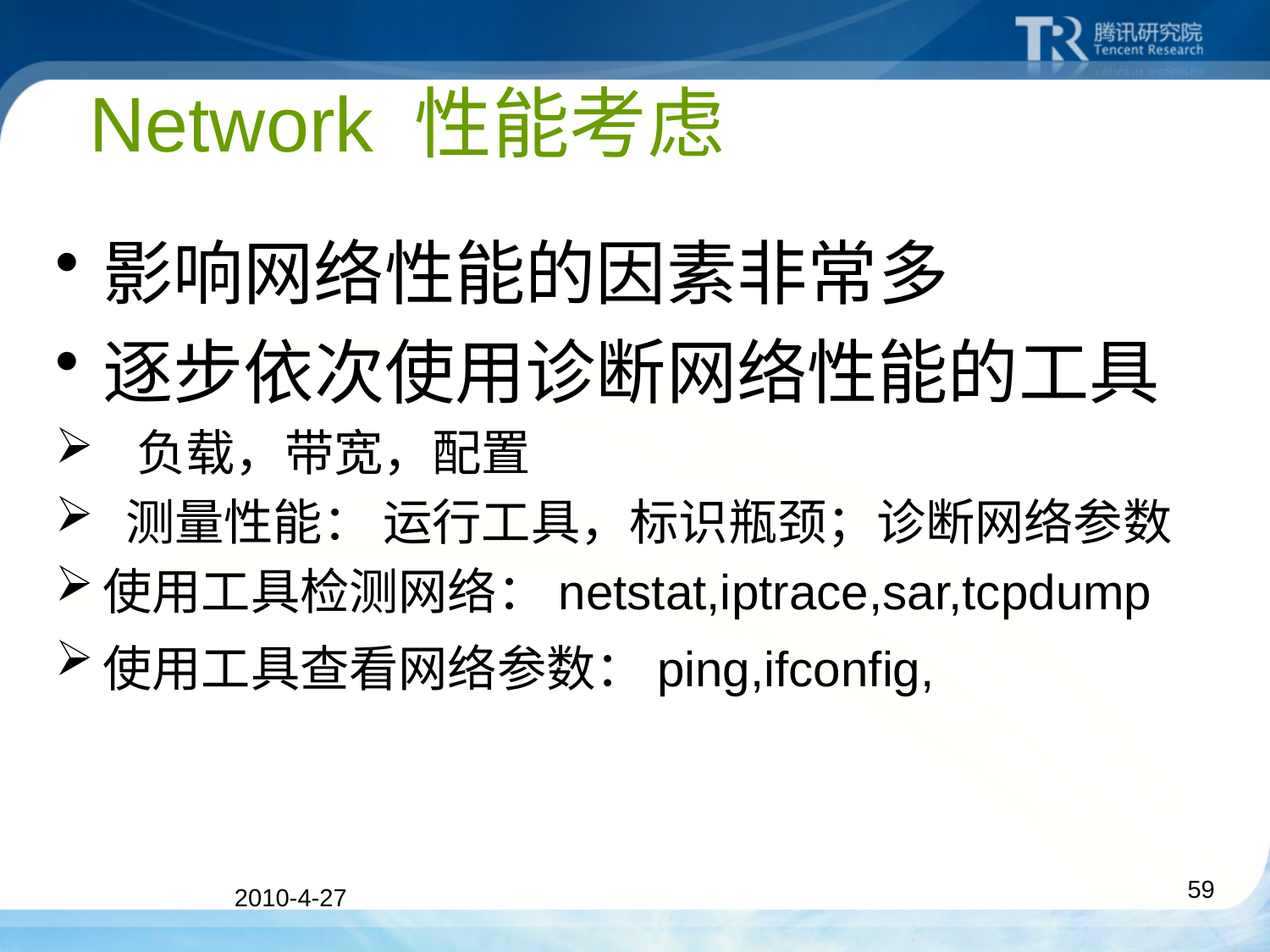

# Network 性能考虑
影响网络性能的因素非常多
逐步依次使用诊断网络性能的工具
  负载，带宽，配置
 测量性能： 运行工具，标识瓶颈；诊断网络参数
使用工具检测网络：netstat,iptrace,sar,tcpdump
使用工具查看网络参数：ping,ifconfig,

2010-4-27
59